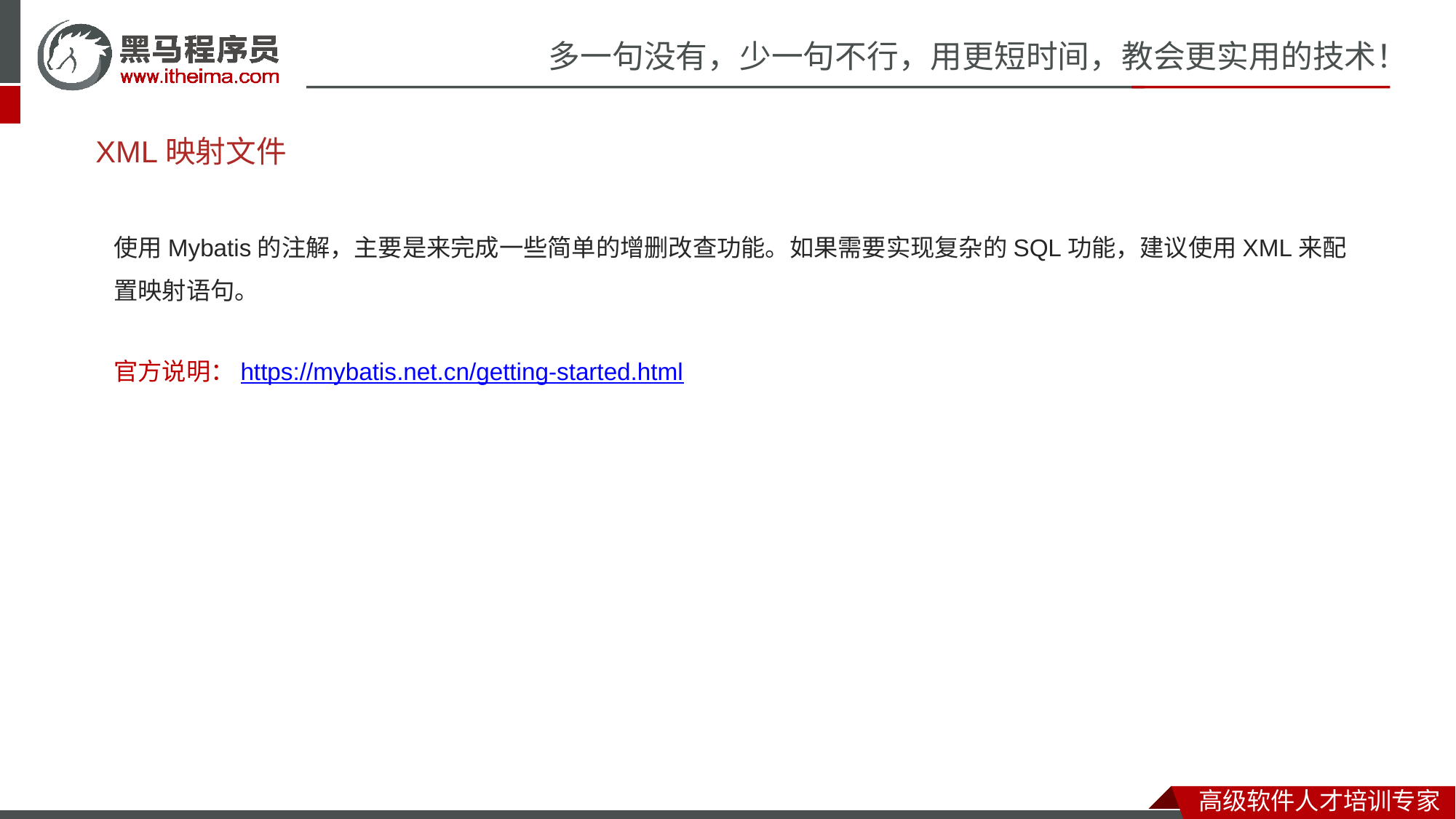

# XML映射文件
使用Mybatis的注解，主要是来完成一些简单的增删改查功能。如果需要实现复杂的SQL功能，建议使用XML来配置映射语句。
官方说明：https://mybatis.net.cn/getting-started.html